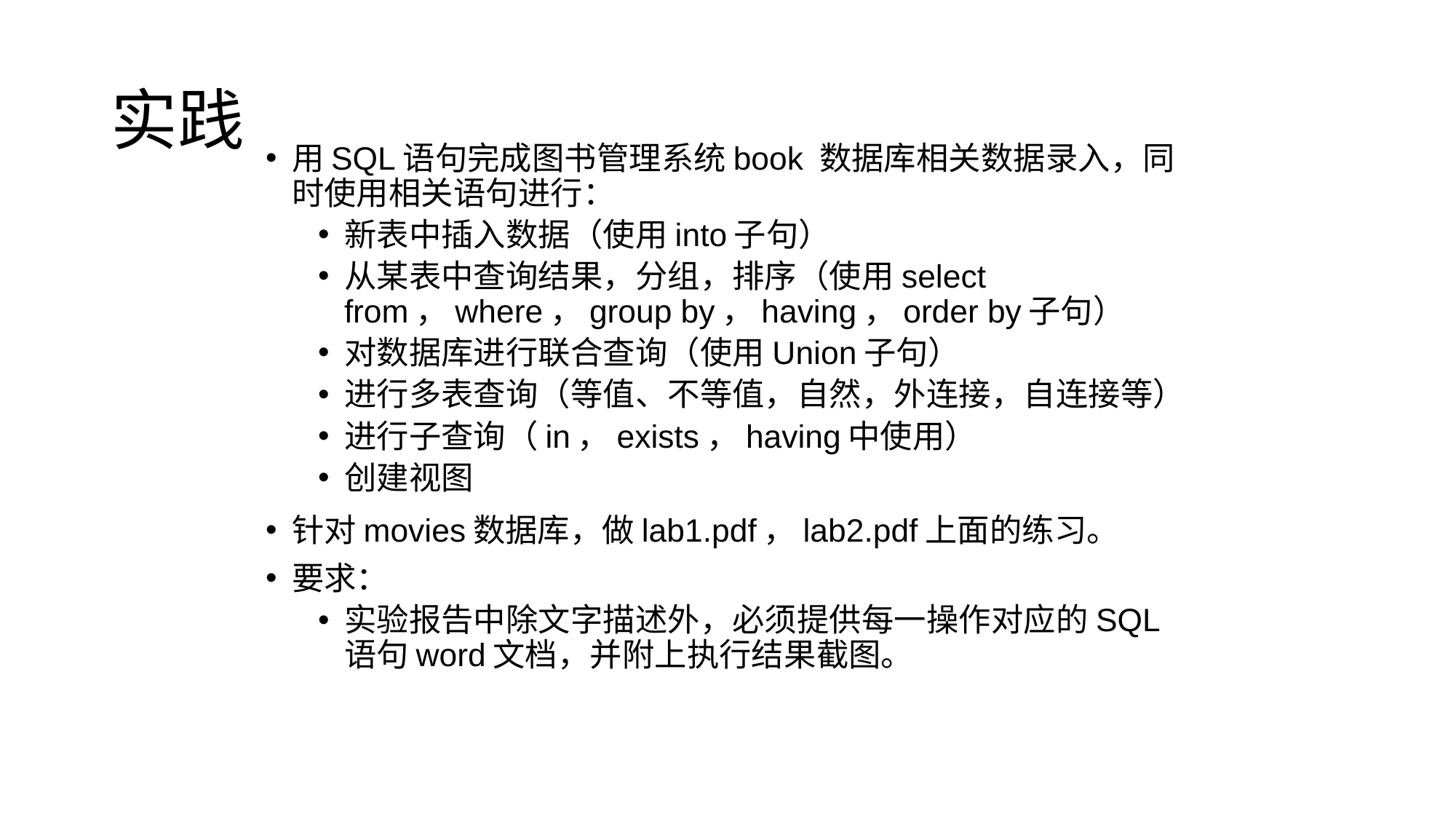

# 实践
用SQL语句完成图书管理系统book 数据库相关数据录入，同时使用相关语句进行：
新表中插入数据（使用into子句）
从某表中查询结果，分组，排序（使用select from，where，group by，having，order by子句）
对数据库进行联合查询（使用Union子句）
进行多表查询（等值、不等值，自然，外连接，自连接等）
进行子查询（in，exists，having中使用）
创建视图
针对movies数据库，做lab1.pdf，lab2.pdf上面的练习。
要求：
实验报告中除文字描述外，必须提供每一操作对应的SQL语句word文档，并附上执行结果截图。